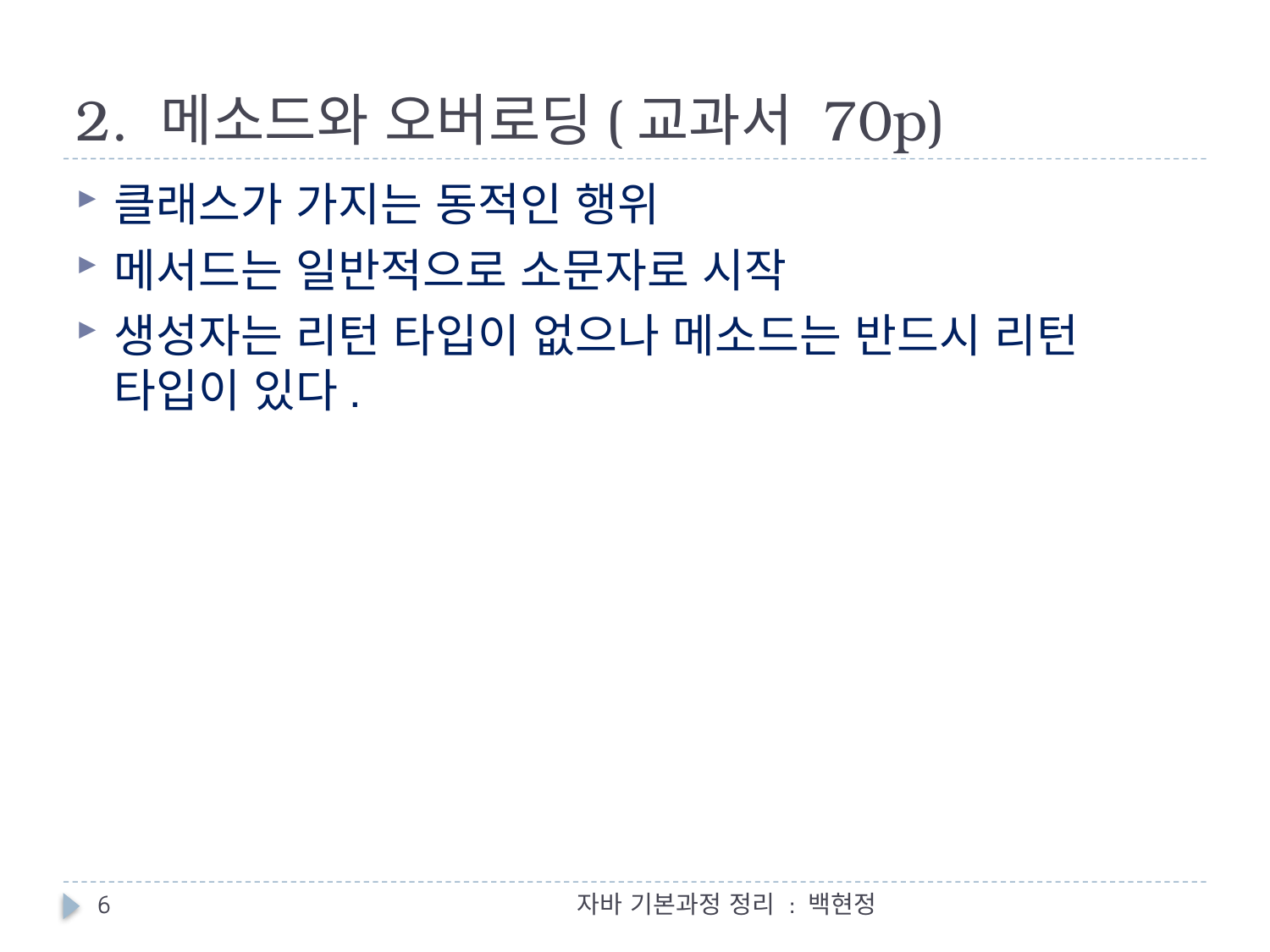

# 2. 메소드와 오버로딩(교과서 70p)
클래스가 가지는 동적인 행위
메서드는 일반적으로 소문자로 시작
생성자는 리턴 타입이 없으나 메소드는 반드시 리턴 타입이 있다.

6
자바 기본과정 정리 : 백현정